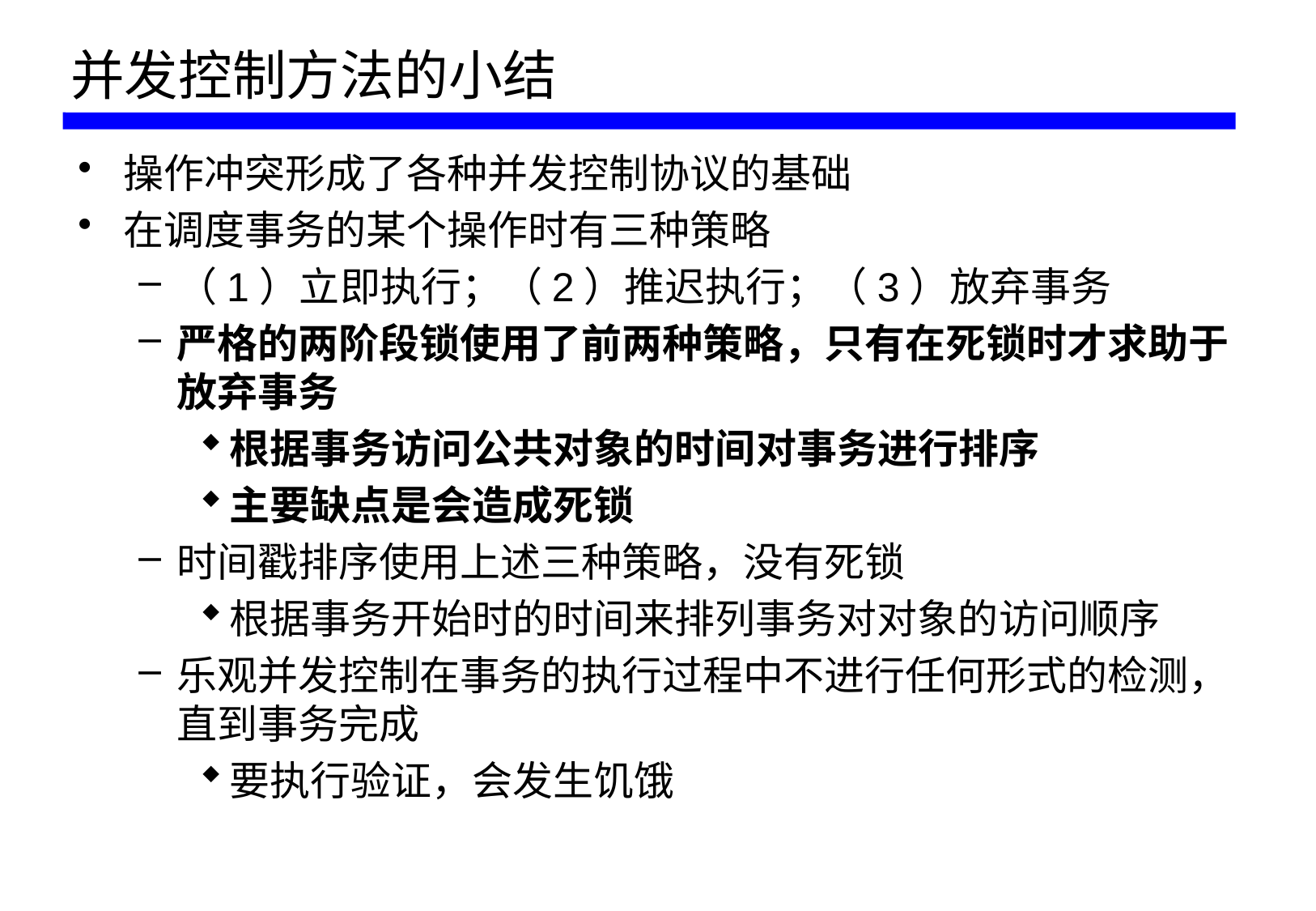

# 并发控制方法的小结
操作冲突形成了各种并发控制协议的基础
在调度事务的某个操作时有三种策略
（1）立即执行；（2）推迟执行；（3）放弃事务
严格的两阶段锁使用了前两种策略，只有在死锁时才求助于放弃事务
根据事务访问公共对象的时间对事务进行排序
主要缺点是会造成死锁
时间戳排序使用上述三种策略，没有死锁
根据事务开始时的时间来排列事务对对象的访问顺序
乐观并发控制在事务的执行过程中不进行任何形式的检测，直到事务完成
要执行验证，会发生饥饿